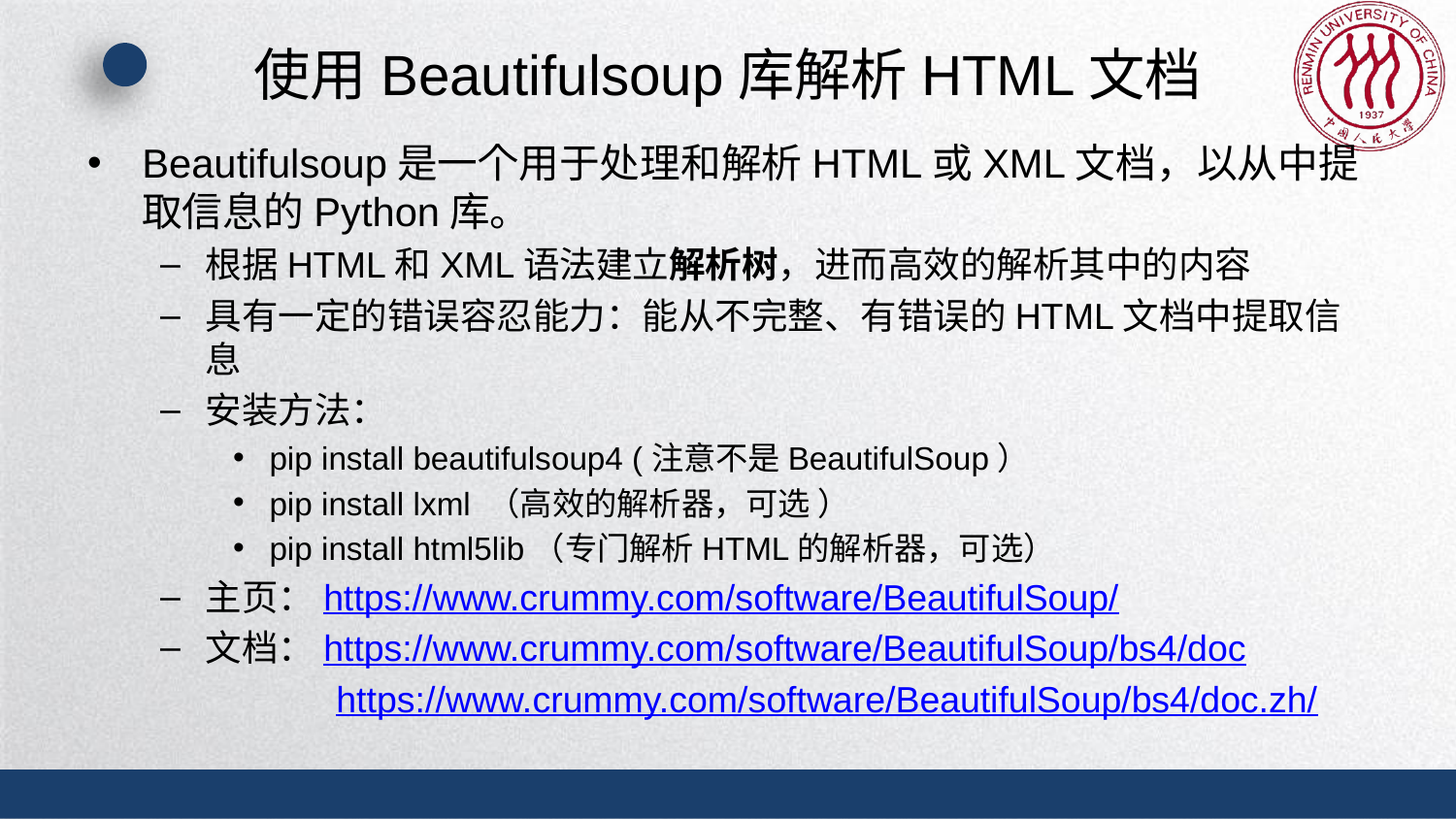

# 使用Beautifulsoup库解析HTML文档
Beautifulsoup是一个用于处理和解析HTML或XML文档，以从中提取信息的Python库。
根据HTML和XML语法建立解析树，进而高效的解析其中的内容
具有一定的错误容忍能力：能从不完整、有错误的HTML文档中提取信息
安装方法：
pip install beautifulsoup4 (注意不是BeautifulSoup）
pip install lxml （高效的解析器，可选 ）
pip install html5lib（专门解析HTML的解析器，可选）
主页：https://www.crummy.com/software/BeautifulSoup/
文档：https://www.crummy.com/software/BeautifulSoup/bs4/doc
	   https://www.crummy.com/software/BeautifulSoup/bs4/doc.zh/